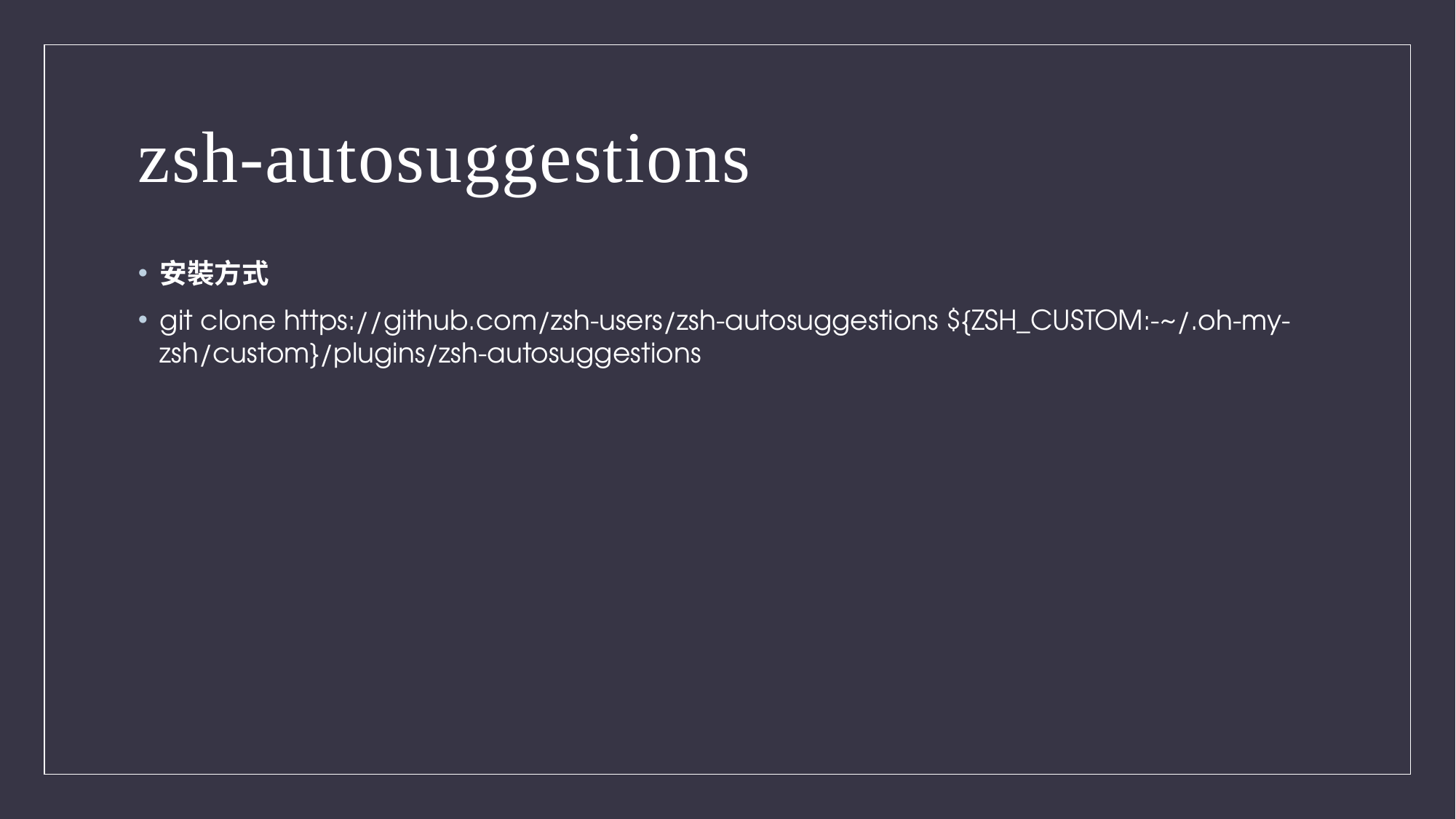

# zsh-autosuggestions
安裝方式
git clone https://github.com/zsh-users/zsh-autosuggestions ${ZSH_CUSTOM:-~/.oh-my-zsh/custom}/plugins/zsh-autosuggestions